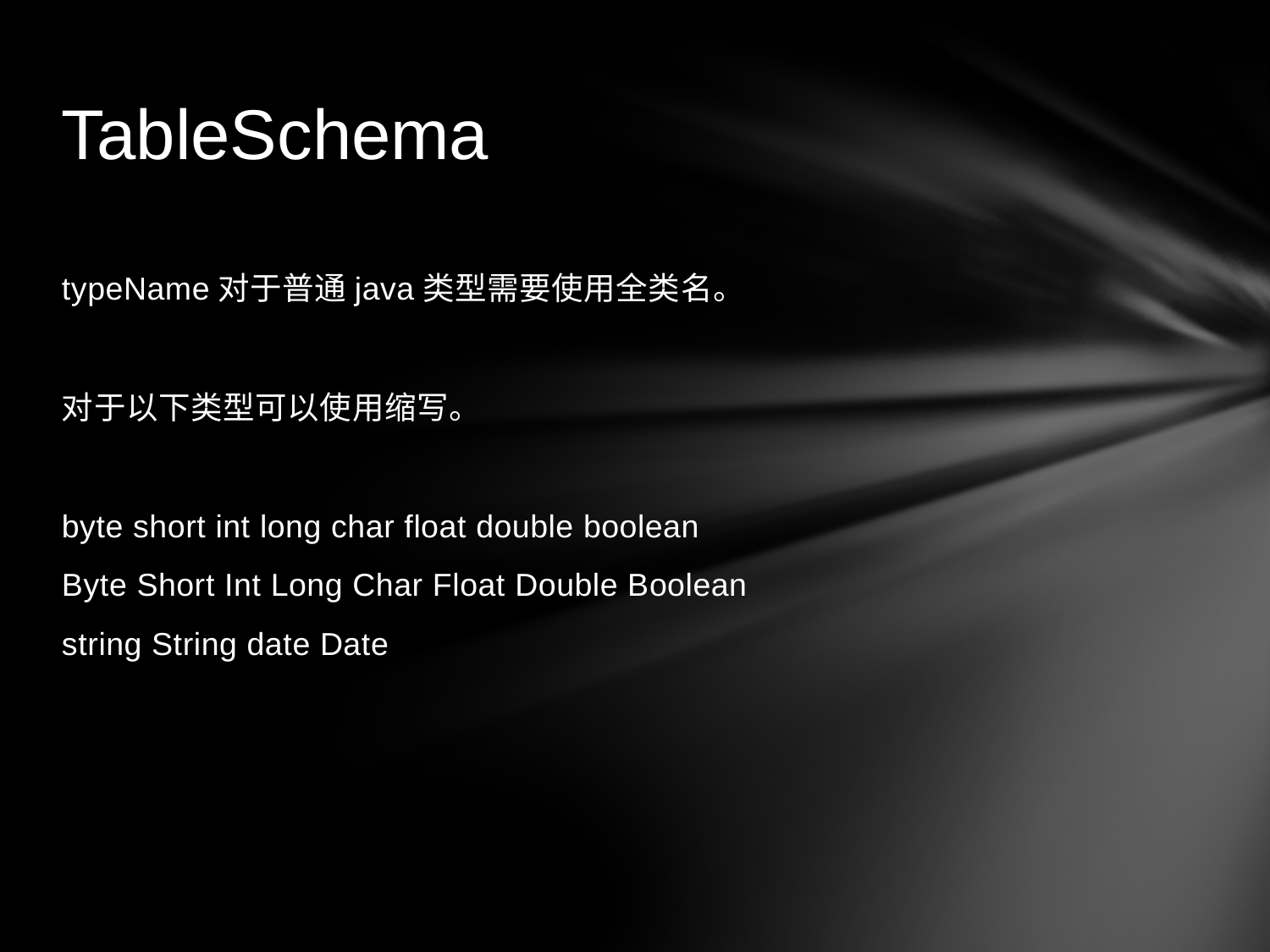

# TableSchema

typeName对于普通java类型需要使用全类名。

对于以下类型可以使用缩写。

byte short int long char float double boolean
Byte Short Int Long Char Float Double Boolean
string String date Date